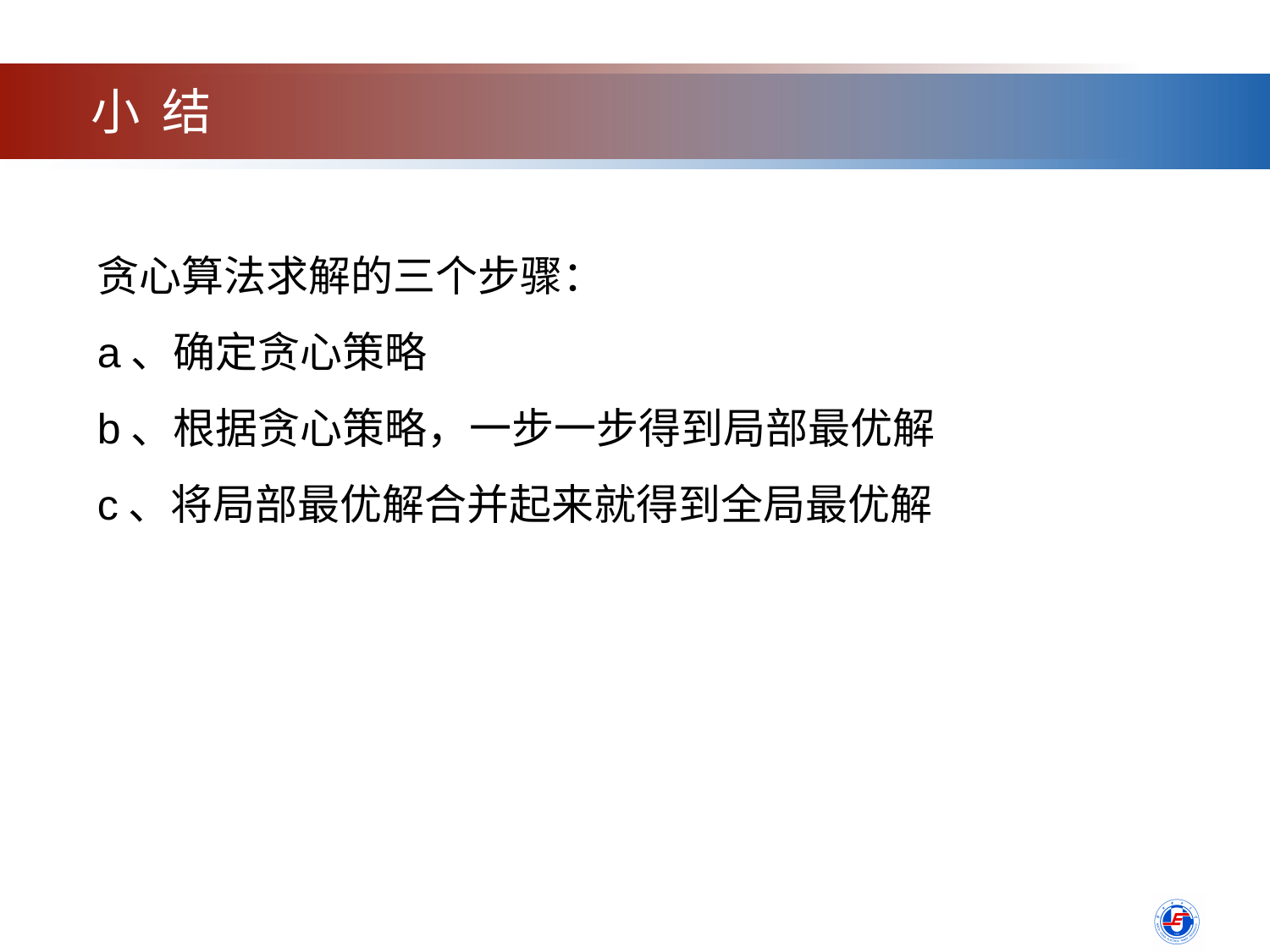

小  结

贪心算法求解的三个步骤：
a、确定贪心策略
b、根据贪心策略，一步一步得到局部最优解
c、将局部最优解合并起来就得到全局最优解